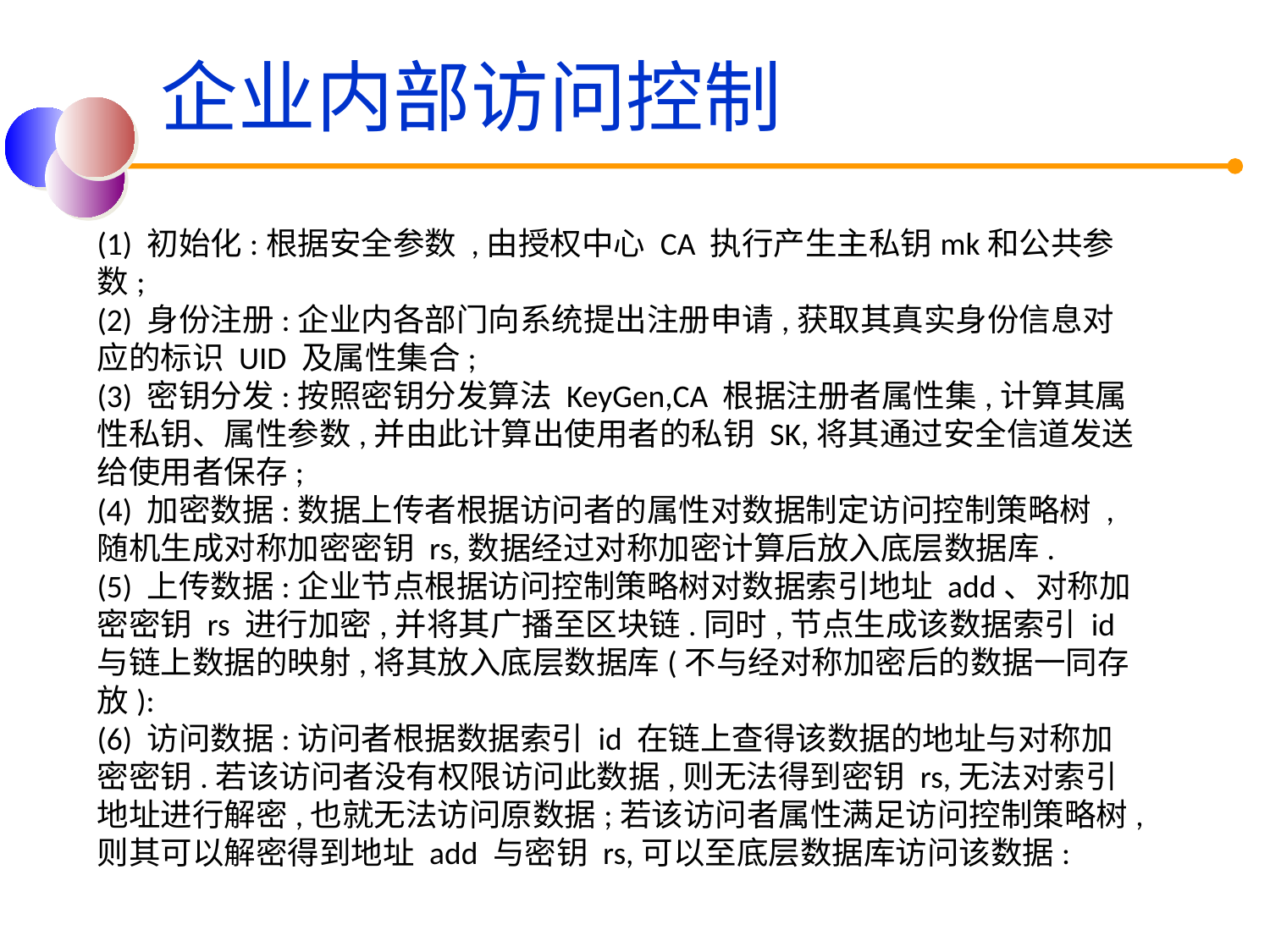

企业内部访问控制

(1) 初始化:根据安全参数 ,由授权中心 CA 执行产生主私钥mk和公共参数;
(2) 身份注册:企业内各部门向系统提出注册申请,获取其真实身份信息对应的标识 UID 及属性集合;
(3) 密钥分发:按照密钥分发算法 KeyGen,CA 根据注册者属性集,计算其属性私钥、属性参数,并由此计算出使用者的私钥 SK,将其通过安全信道发送给使用者保存;
(4) 加密数据:数据上传者根据访问者的属性对数据制定访问控制策略树 ,随机生成对称加密密钥 rs,数据经过对称加密计算后放入底层数据库.
(5) 上传数据:企业节点根据访问控制策略树对数据索引地址 add、对称加密密钥 rs 进行加密,并将其广播至区块链.同时,节点生成该数据索引 id 与链上数据的映射,将其放入底层数据库(不与经对称加密后的数据一同存放):
(6) 访问数据:访问者根据数据索引 id 在链上查得该数据的地址与对称加密密钥.若该访问者没有权限访问此数据,则无法得到密钥 rs,无法对索引地址进行解密,也就无法访问原数据;若该访问者属性满足访问控制策略树,则其可以解密得到地址 add 与密钥 rs,可以至底层数据库访问该数据:
12